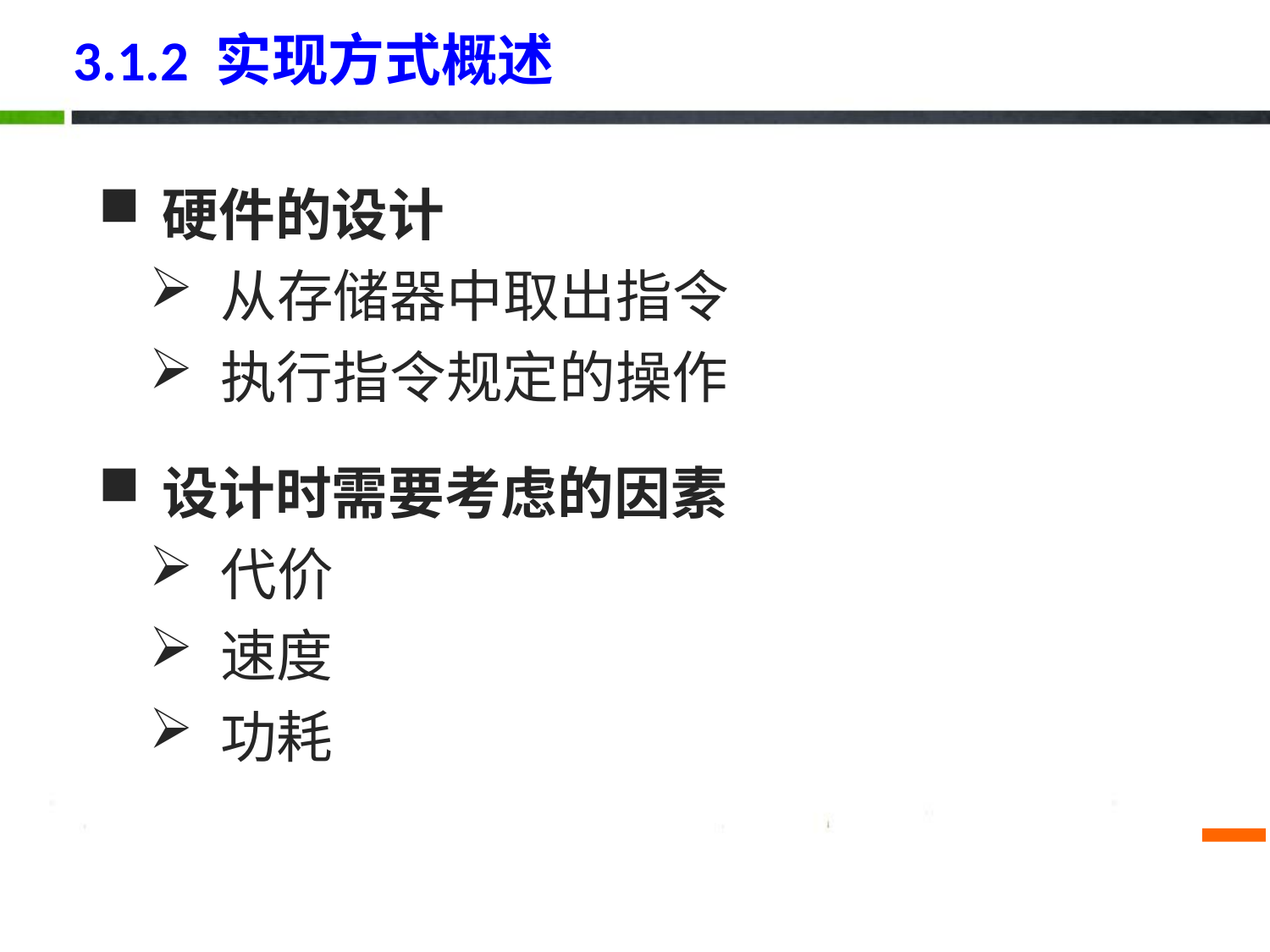

# 3.1.2 实现方式概述
硬件的设计
 从存储器中取出指令
 执行指令规定的操作
设计时需要考虑的因素
 代价
 速度
 功耗